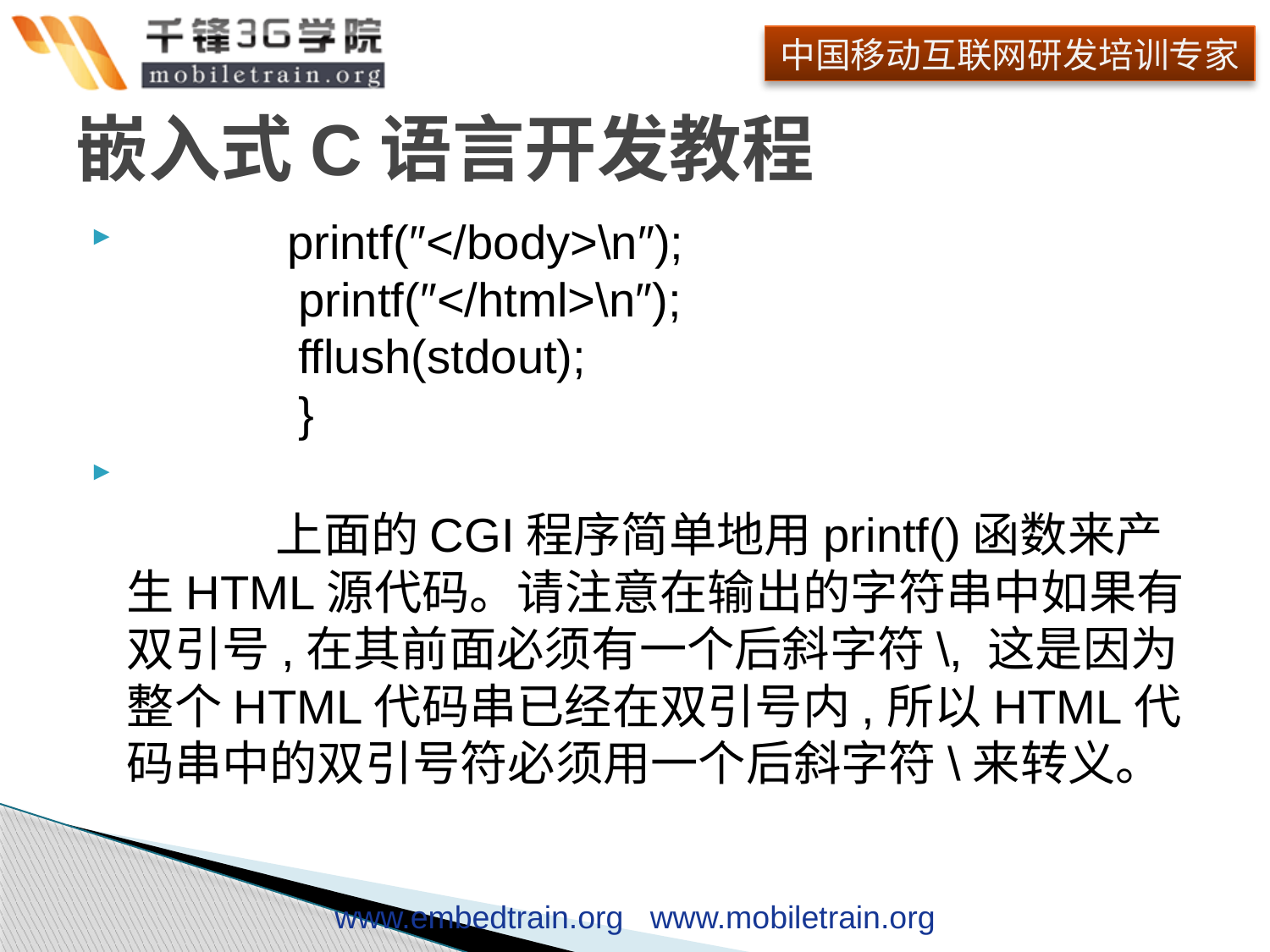

# 嵌入式C语言开发教程
    　　printf(″</body>\n″);
    　　printf(″</html>\n″);
    　　fflush(stdout);
    　　}
    　　上面的CGI程序简单地用printf()函数来产生HTML源代码。请注意在输出的字符串中如果有双引号,在其前面必须有一个后斜字符\, 这是因为整个HTML代码串已经在双引号内,所以HTML代码串中的双引号符必须用一个后斜字符\来转义。